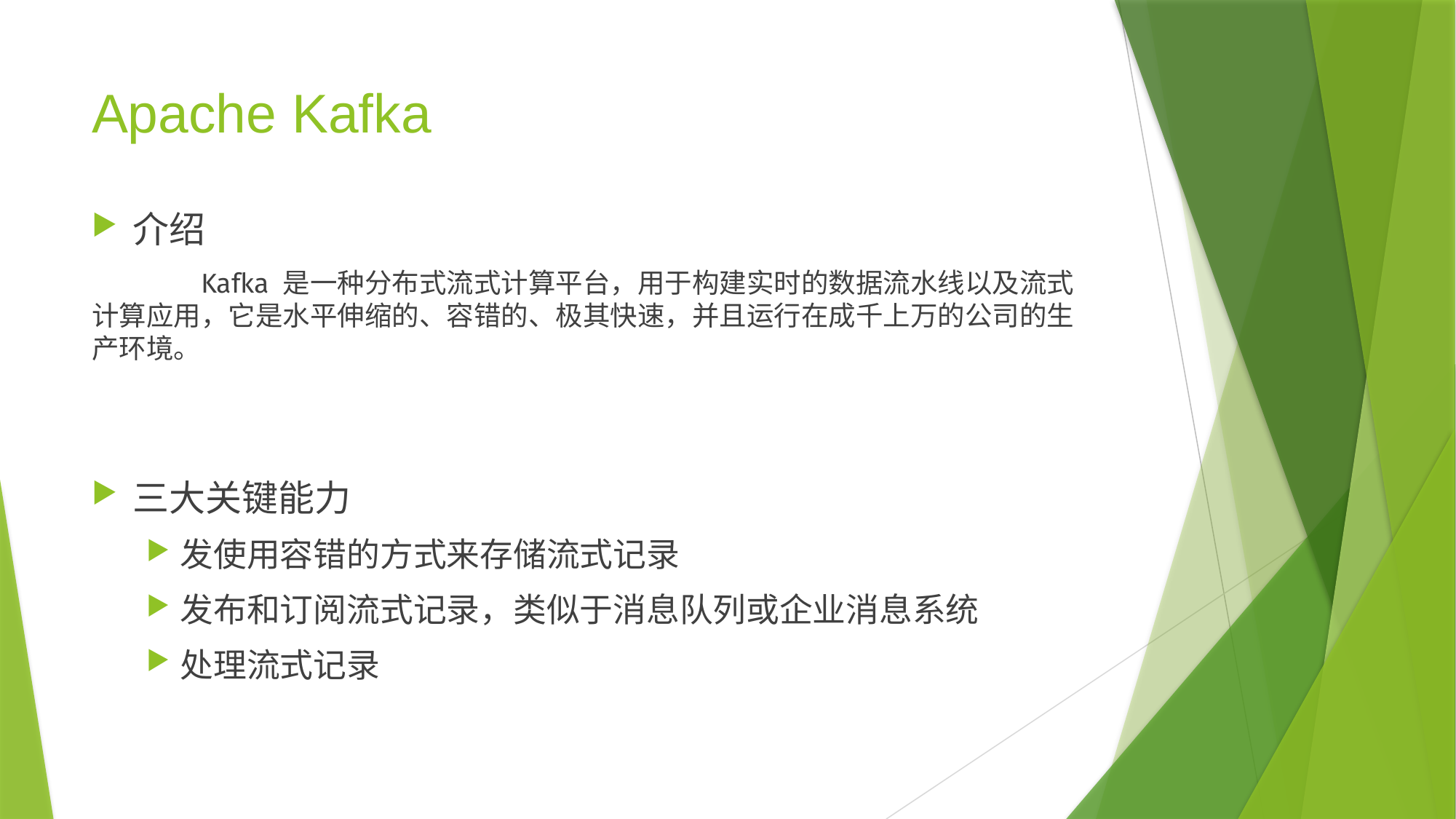

# Apache Kafka
介绍
	Kafka 是一种分布式流式计算平台，用于构建实时的数据流水线以及流式计算应用，它是水平伸缩的、容错的、极其快速，并且运行在成千上万的公司的生产环境。

三大关键能力
发使用容错的方式来存储流式记录
发布和订阅流式记录，类似于消息队列或企业消息系统
处理流式记录